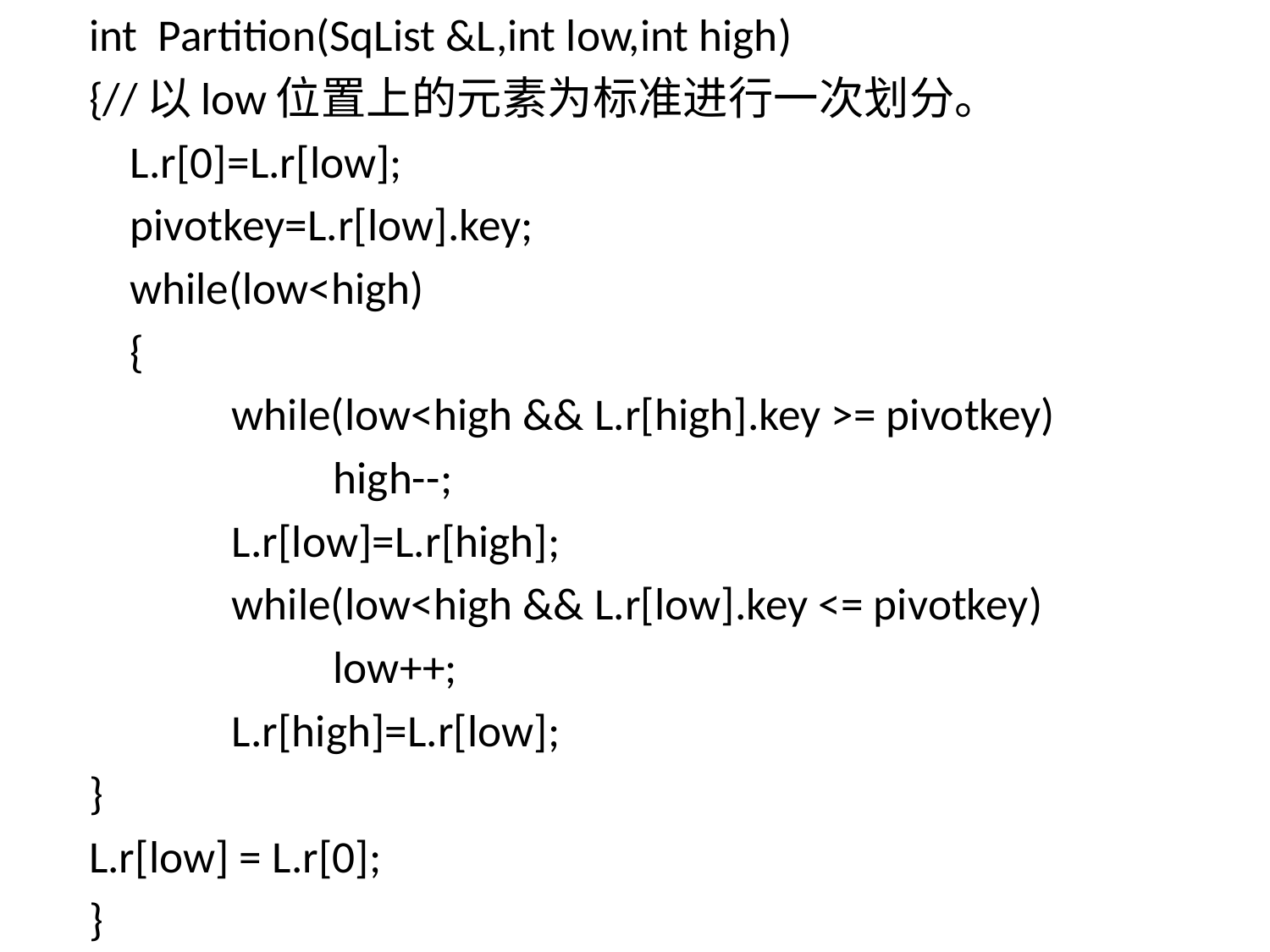

int  Partition(SqList &L,int low,int high)
{//以low位置上的元素为标准进行一次划分。
	L.r[0]=L.r[low];
	pivotkey=L.r[low].key;
    while(low<high)
	{
		while(low<high && L.r[high].key >= pivotkey)
			high--;
		L.r[low]=L.r[high];
		while(low<high && L.r[low].key <= pivotkey)
			low++;
		L.r[high]=L.r[low];
}
L.r[low] = L.r[0];
}